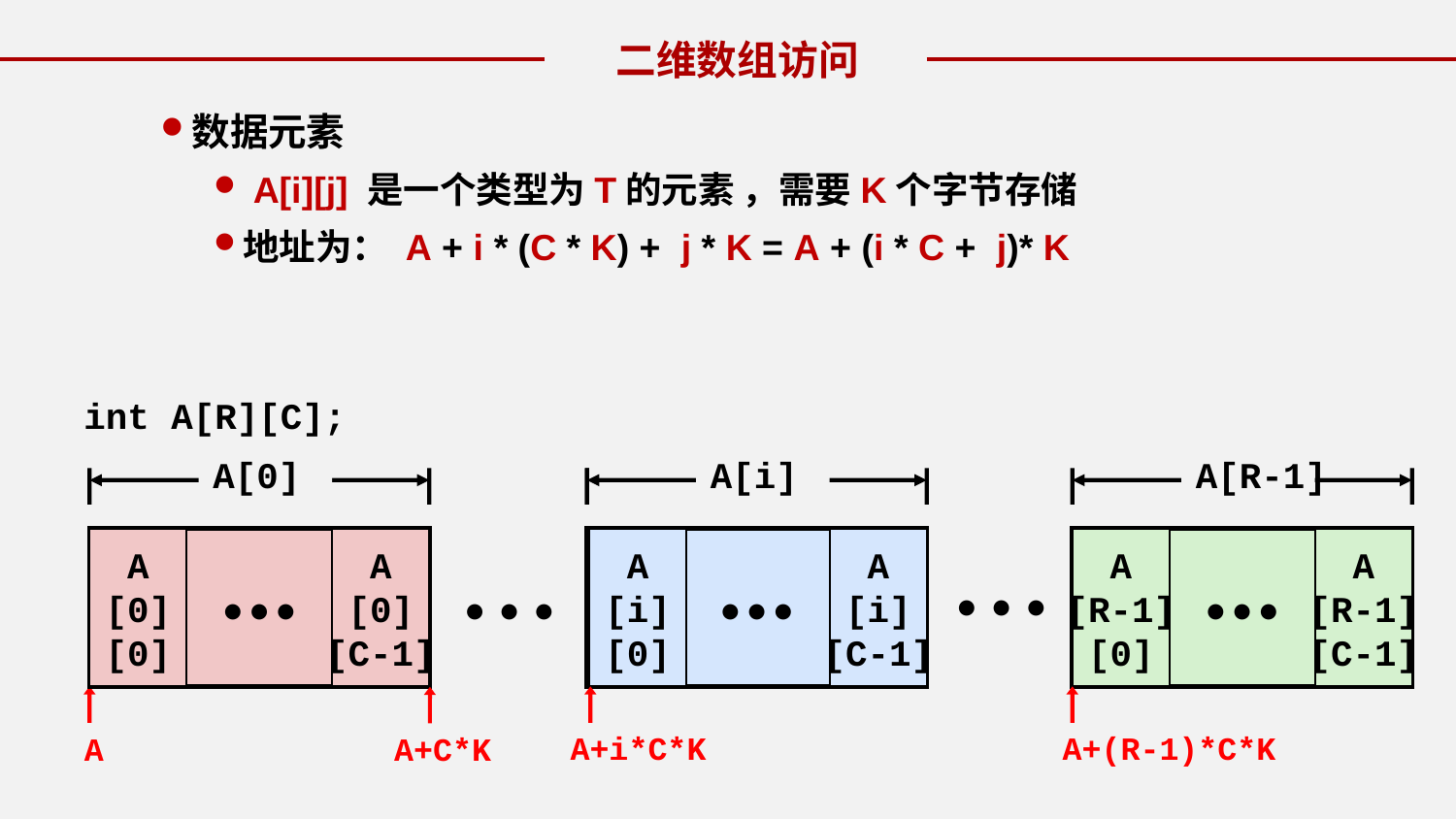

二维数组访问
数据元素
 A[i][j] 是一个类型为T的元素 ，需要K个字节存储
地址为： A + i * (C * K) +  j * K = A + (i * C +  j)* K
int A[R][C];
A[0]

• • •
A
[0]
[0]
A
[0]
[C-1]
A[i]

• • •
A
[i]
[0]
A
[i]
[C-1]
A[R-1]

• • •
A
[R-1]
[0]
A
[R-1]
[C-1]
•  •  •
•  •  •

A+i*C*K
A+(R-1)*C*K
A
A+C*K